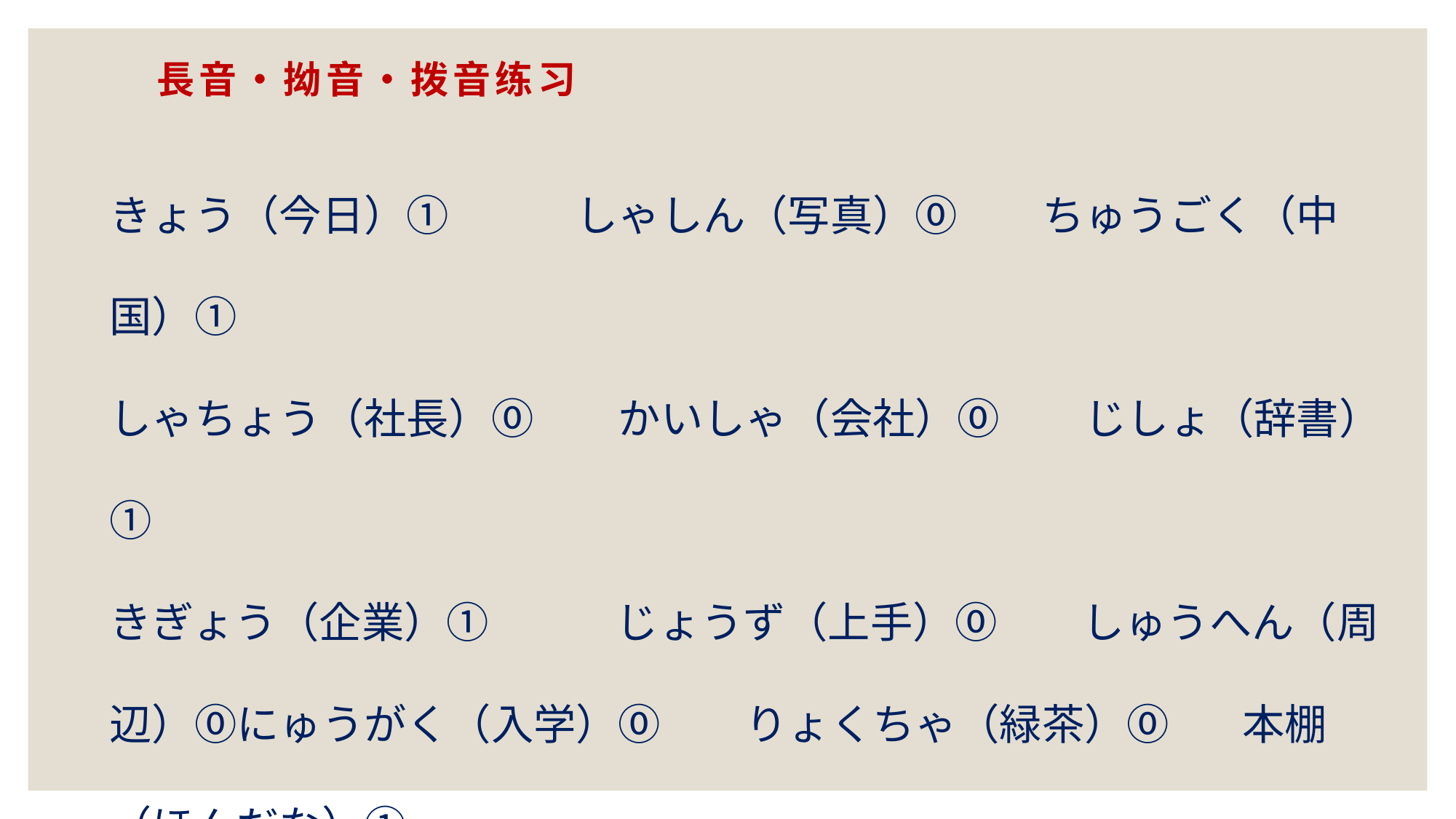

長音・拗音・拨音练习
きょう（今日）①　　　しゃしん（写真）⓪　　ちゅうごく（中国）①
しゃちょう（社長）⓪　　かいしゃ（会社）⓪　　じしょ（辞書）①
きぎょう（企業）①　　　じょうず（上手）⓪　　しゅうへん（周辺）⓪にゅうがく（入学）⓪　　りょくちゃ（緑茶）⓪　　本棚（ほんだな）①
びょういん（病院）⓪　　ゆうびんきょく（郵便局）③
きょうじゅ（教授）⓪　　りゅうがくせい（留学生）⓪